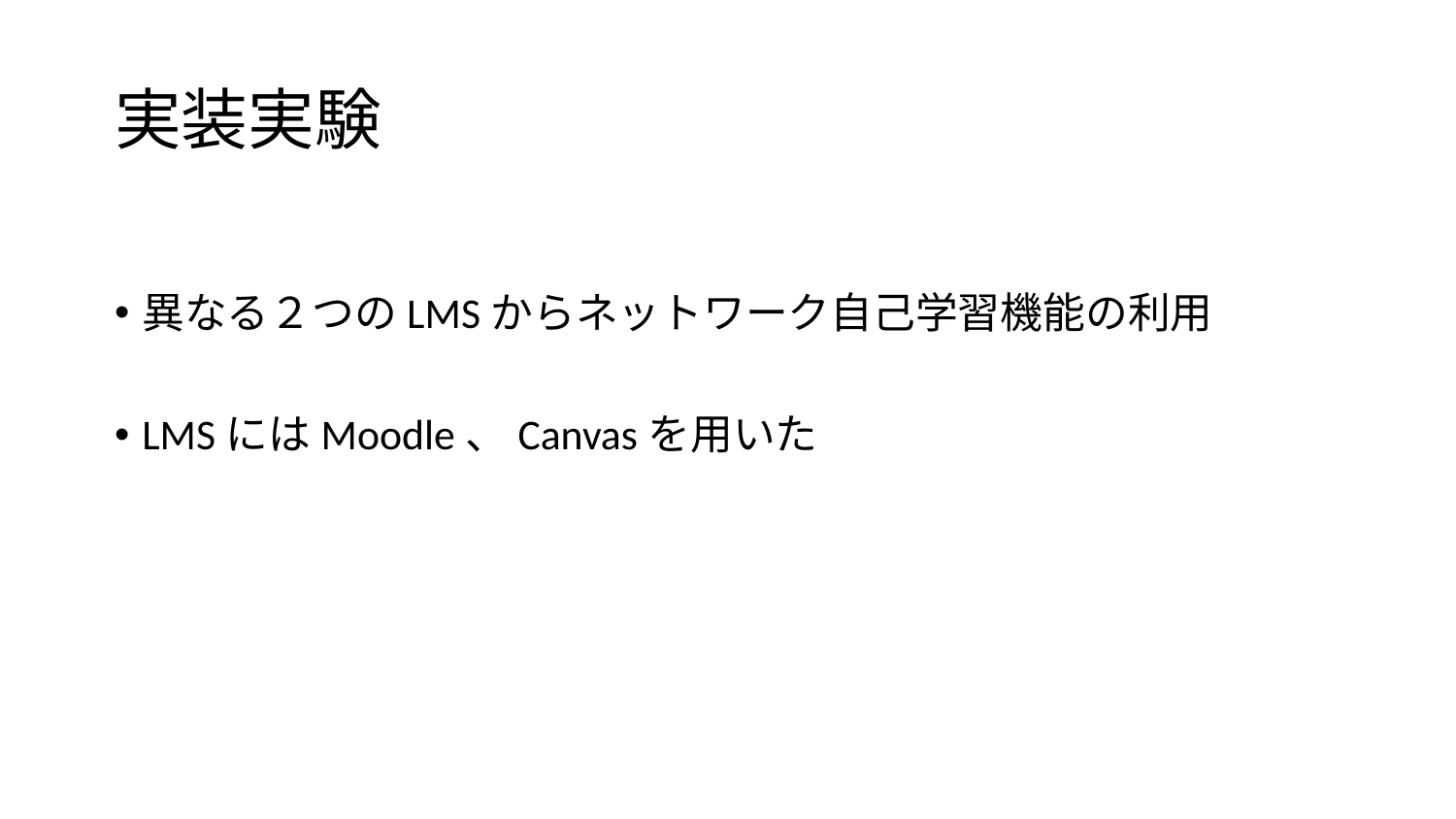

# 実装実験

異なる２つのLMSからネットワーク自己学習機能の利用

LMSにはMoodle、Canvasを用いた